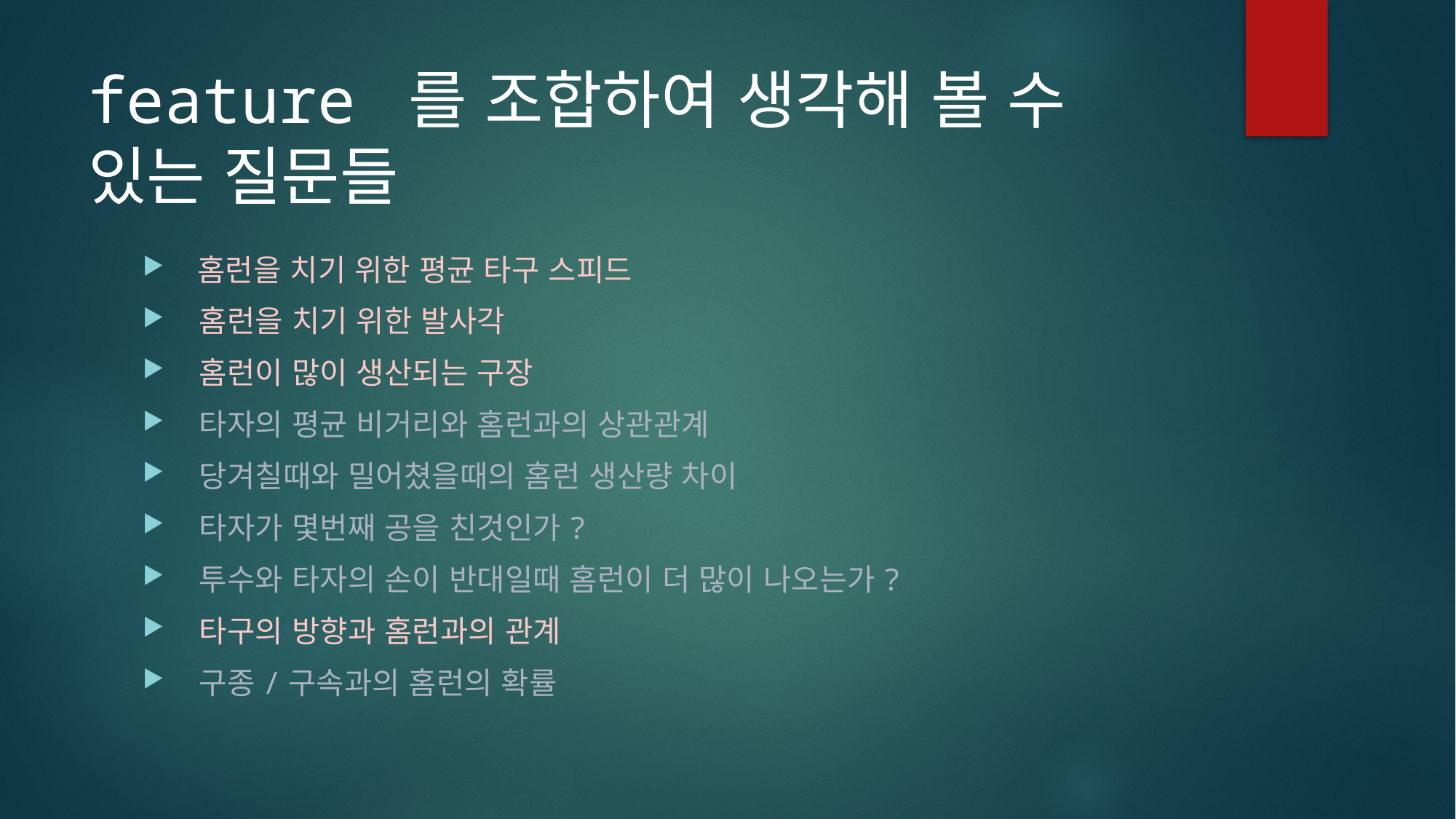

# feature 를 조합하여 생각해 볼 수 있는 질문들
 홈런을 치기 위한 평균 타구 스피드
 홈런을 치기 위한 발사각
 홈런이 많이 생산되는 구장
 타자의 평균 비거리와 홈런과의 상관관계
 당겨칠때와 밀어쳤을때의 홈런 생산량 차이
 타자가 몇번째 공을 친것인가?
 투수와 타자의 손이 반대일때 홈런이 더 많이 나오는가?
 타구의 방향과 홈런과의 관계
 구종/구속과의 홈런의 확률